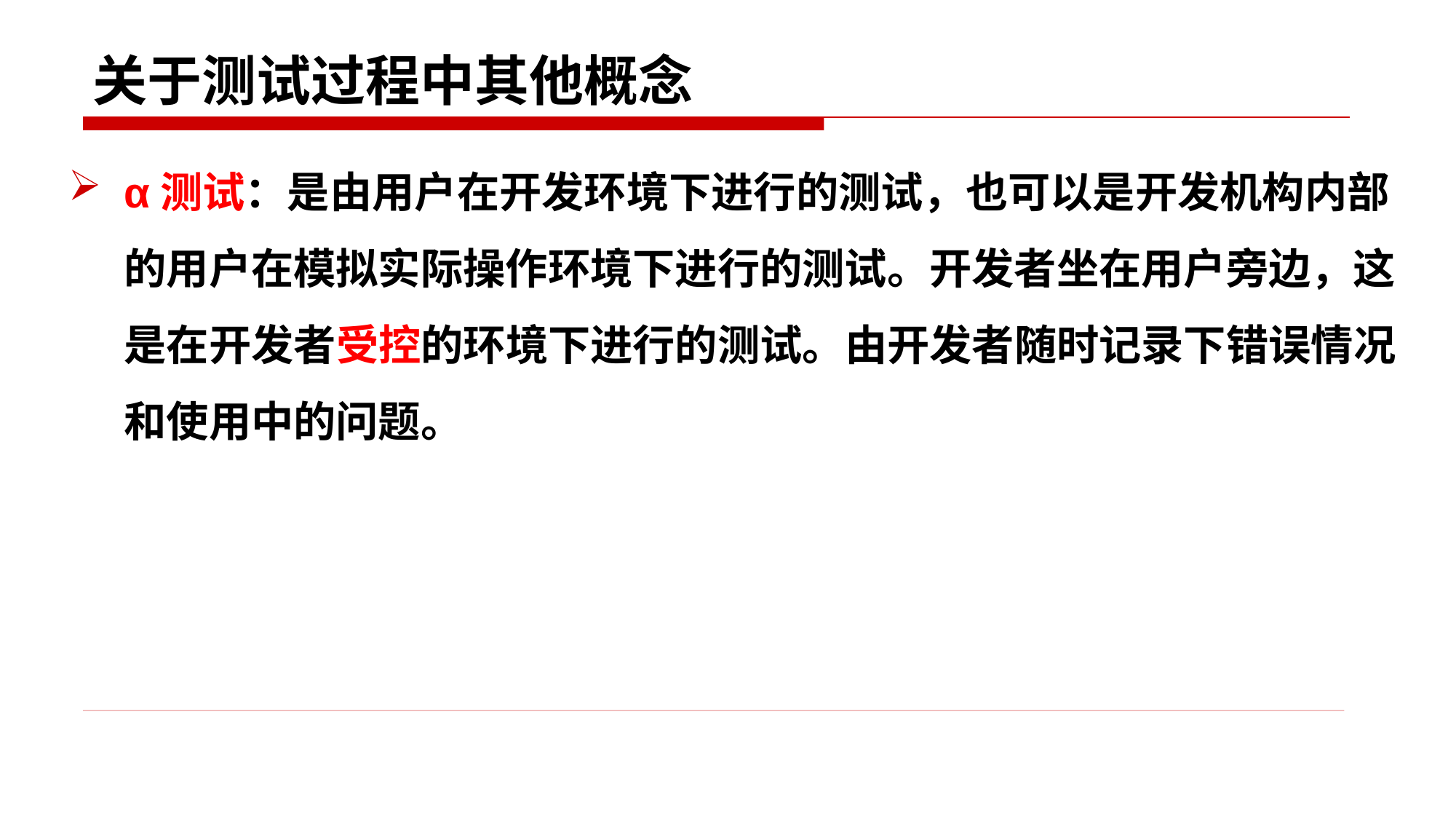

# 关于测试过程中其他概念
α测试：是由用户在开发环境下进行的测试，也可以是开发机构内部的用户在模拟实际操作环境下进行的测试。开发者坐在用户旁边，这是在开发者受控的环境下进行的测试。由开发者随时记录下错误情况和使用中的问题。